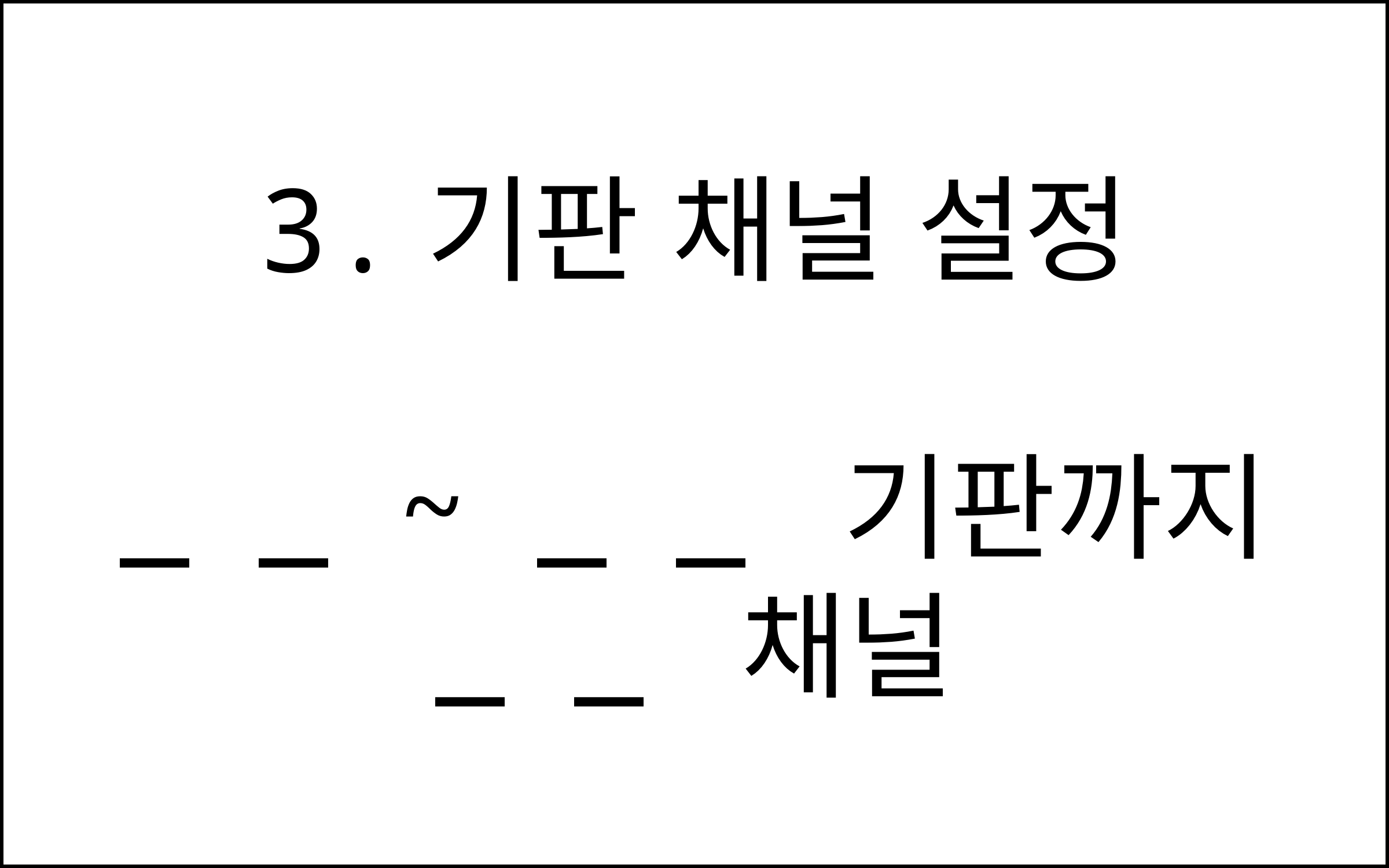

3.기판 채널 설정

_ _ ~ _ _ 기판까지
_ _ 채널